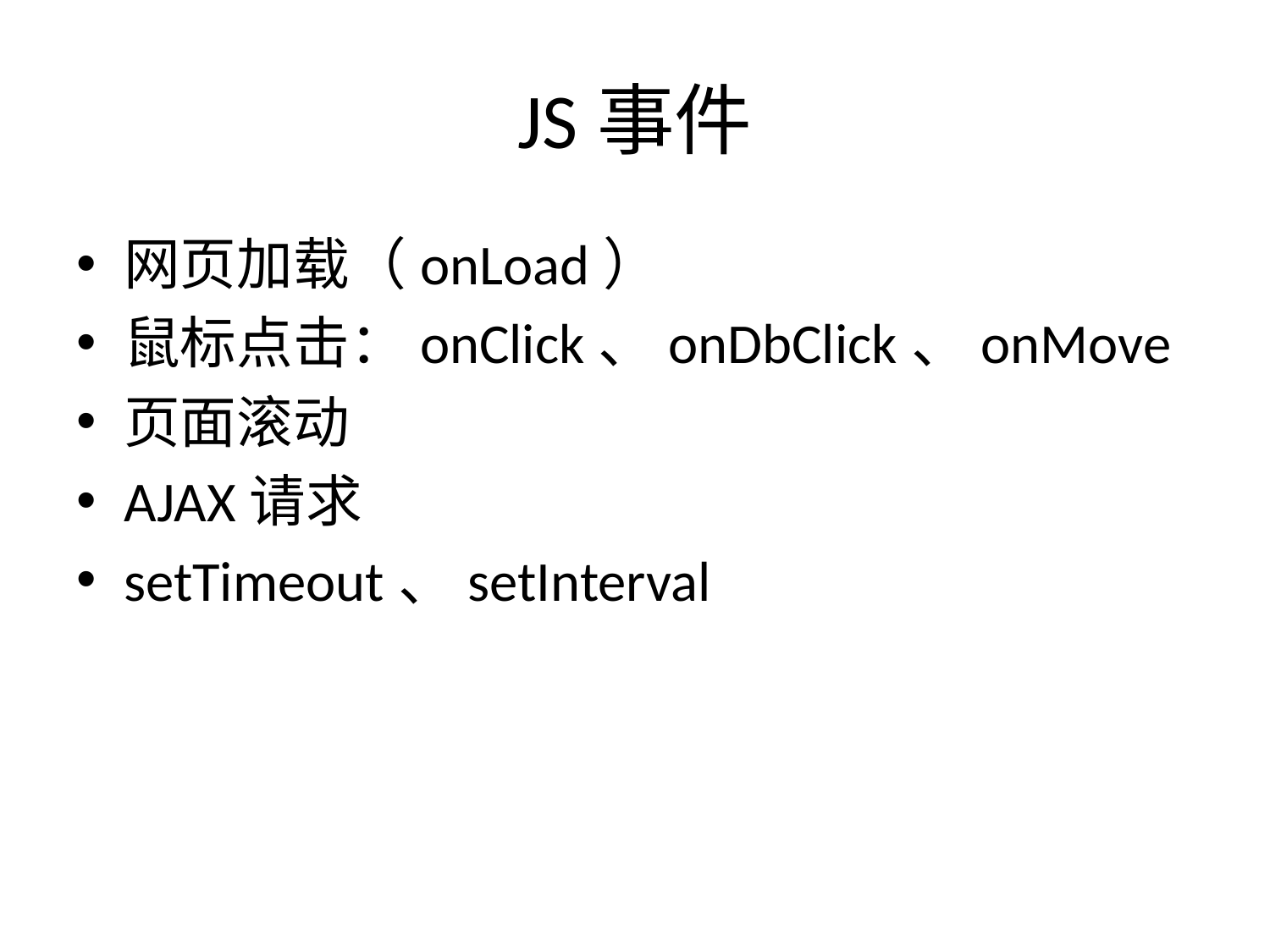

# JS事件
网页加载（onLoad）
鼠标点击：onClick、onDbClick、onMove
页面滚动
AJAX请求
setTimeout、setInterval